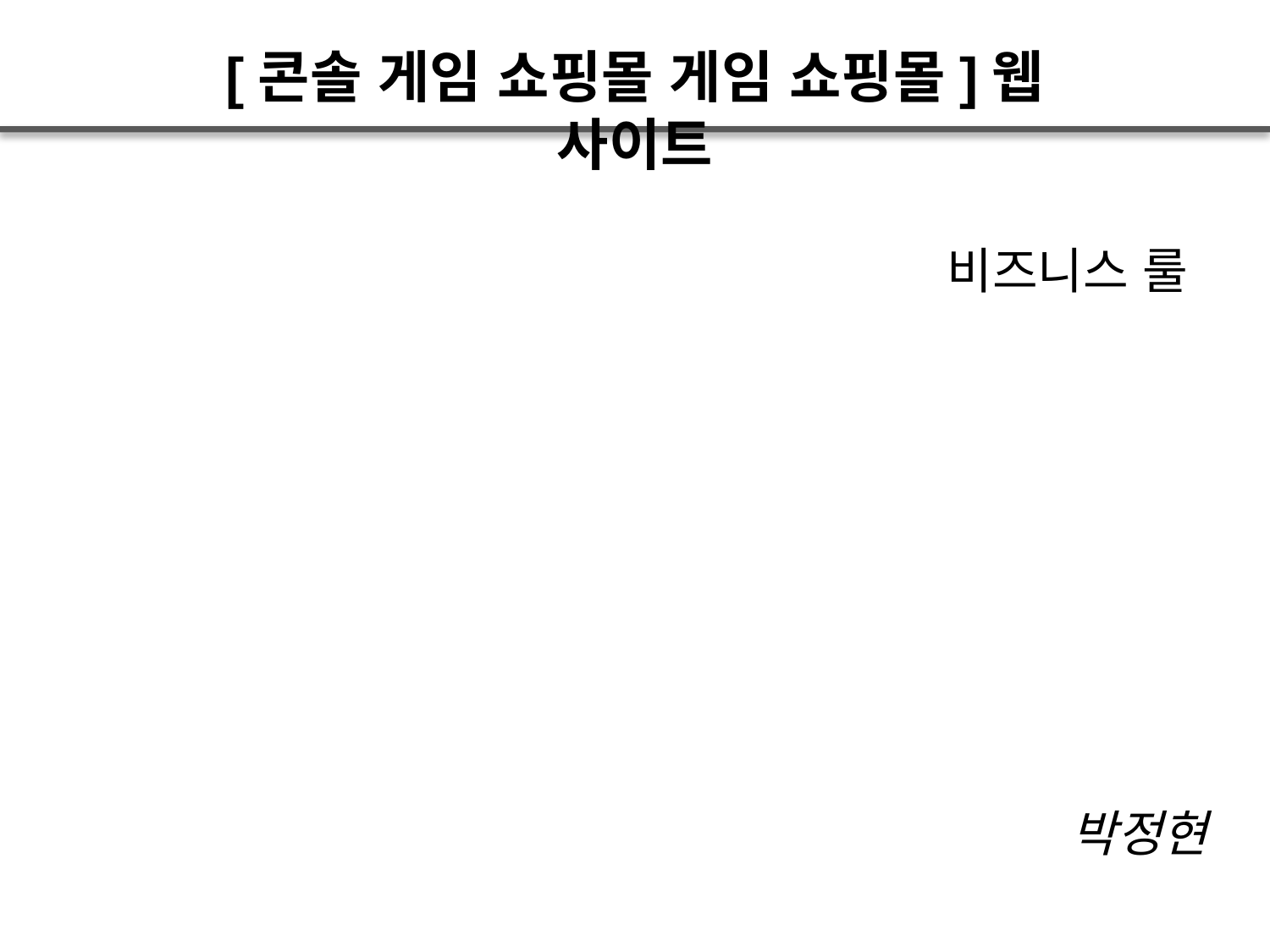

[콘솔 게임 쇼핑몰 게임 쇼핑몰]웹 사이트

비즈니스 룰
박정현